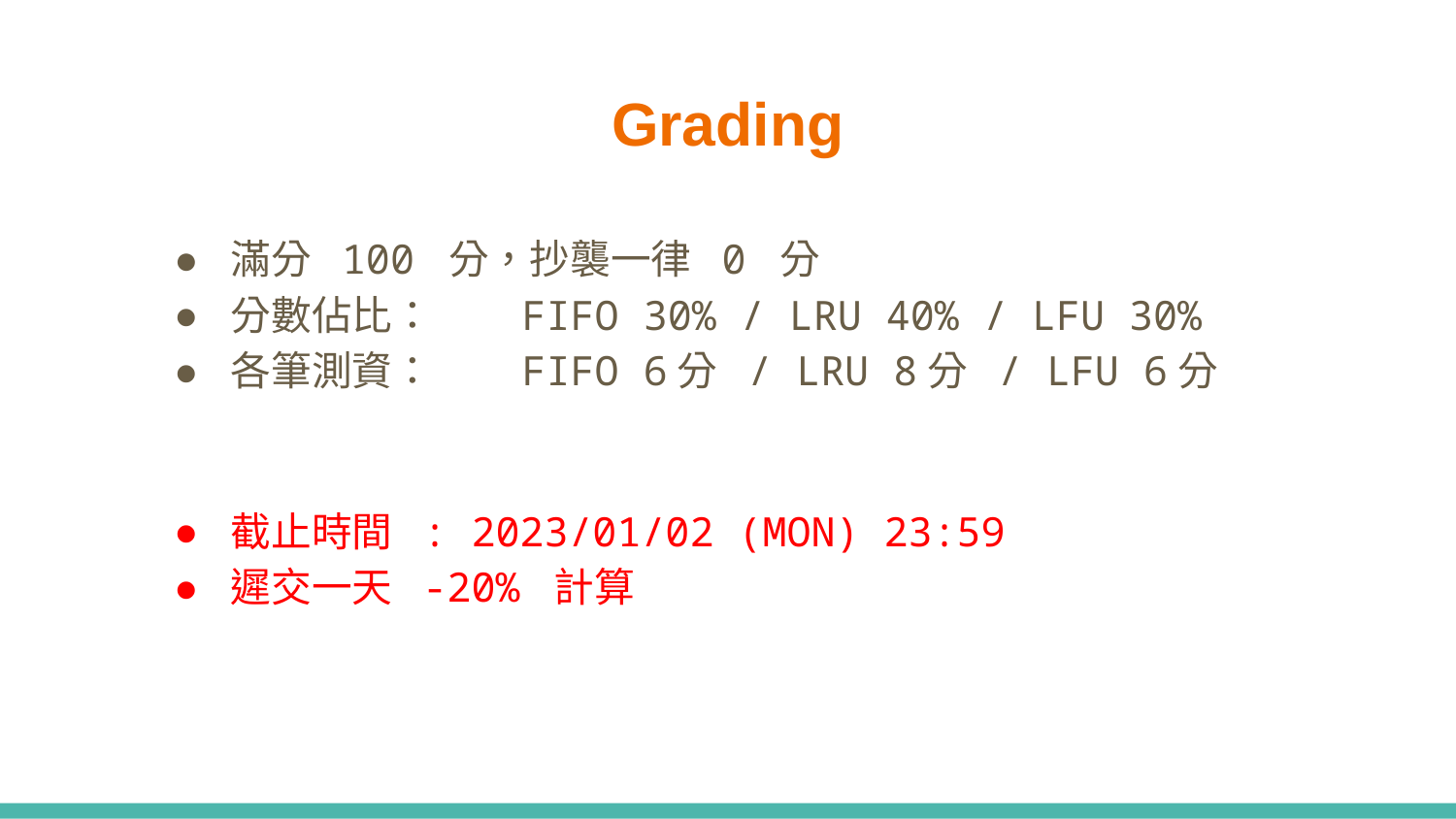

# Grading
滿分 100 分，抄襲一律 0 分
分數佔比：	FIFO 30% / LRU 40% / LFU 30%
各筆測資：	FIFO 6分 / LRU 8分 / LFU 6分

截止時間 : 2023/01/02 (MON) 23:59
遲交一天 -20% 計算